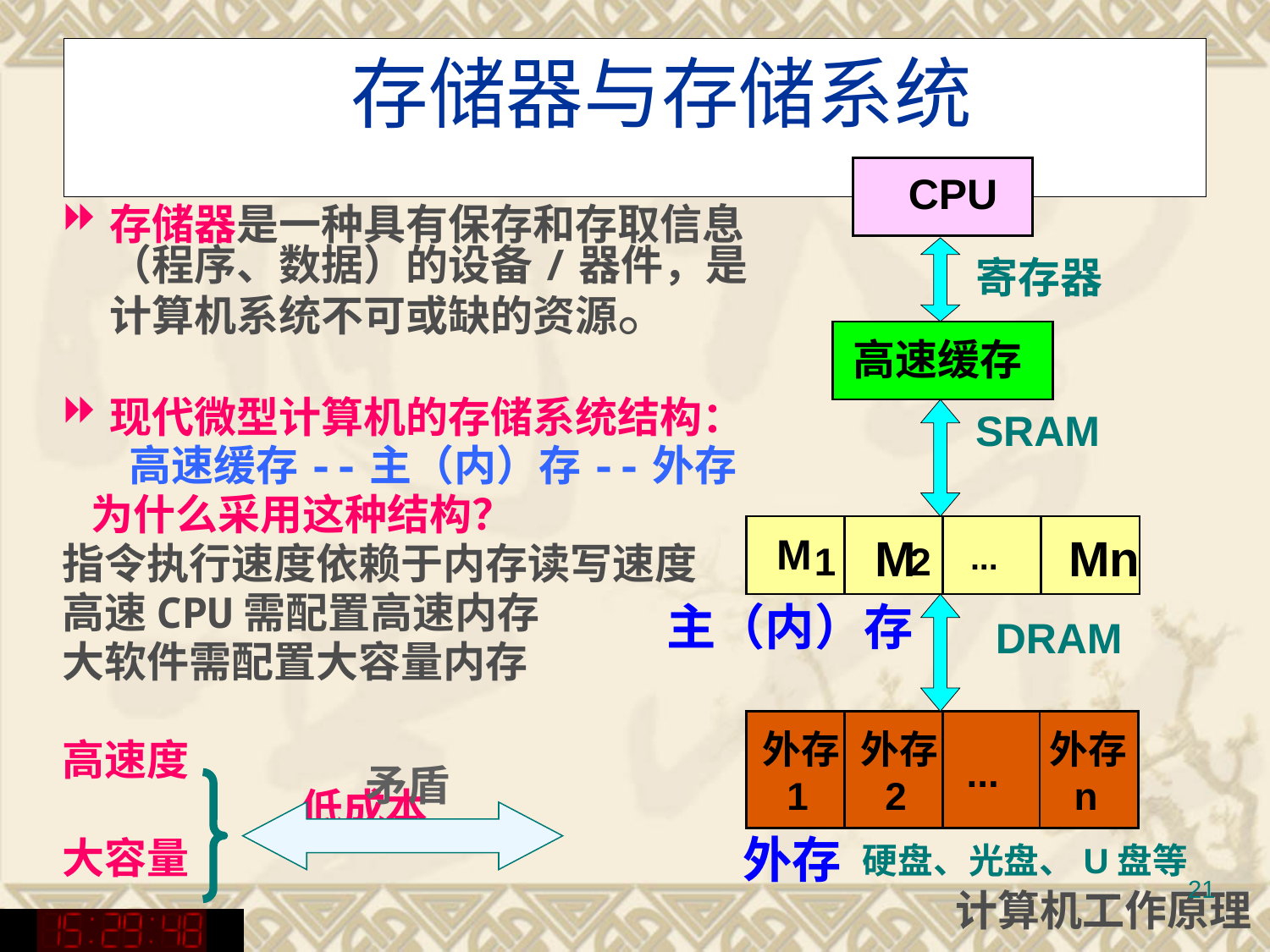

# 存储器与存储系统

CPU
存储器是一种具有保存和存取信息（程序、数据）的设备/器件，是计算机系统不可或缺的资源。

现代微型计算机的存储系统结构：
      高速缓存--主（内）存--外存
  为什么采用这种结构？
指令执行速度依赖于内存读写速度
高速CPU需配置高速内存
大软件需配置大容量内存

高速度
                        低成本
大容量

寄存器

高速缓存
SRAM

M
M
Mn
1
2
...

主（内）存
DRAM

外存
外存
外存
...
矛盾

1
2
n
外存
硬盘、光盘、U盘等
21
计算机工作原理